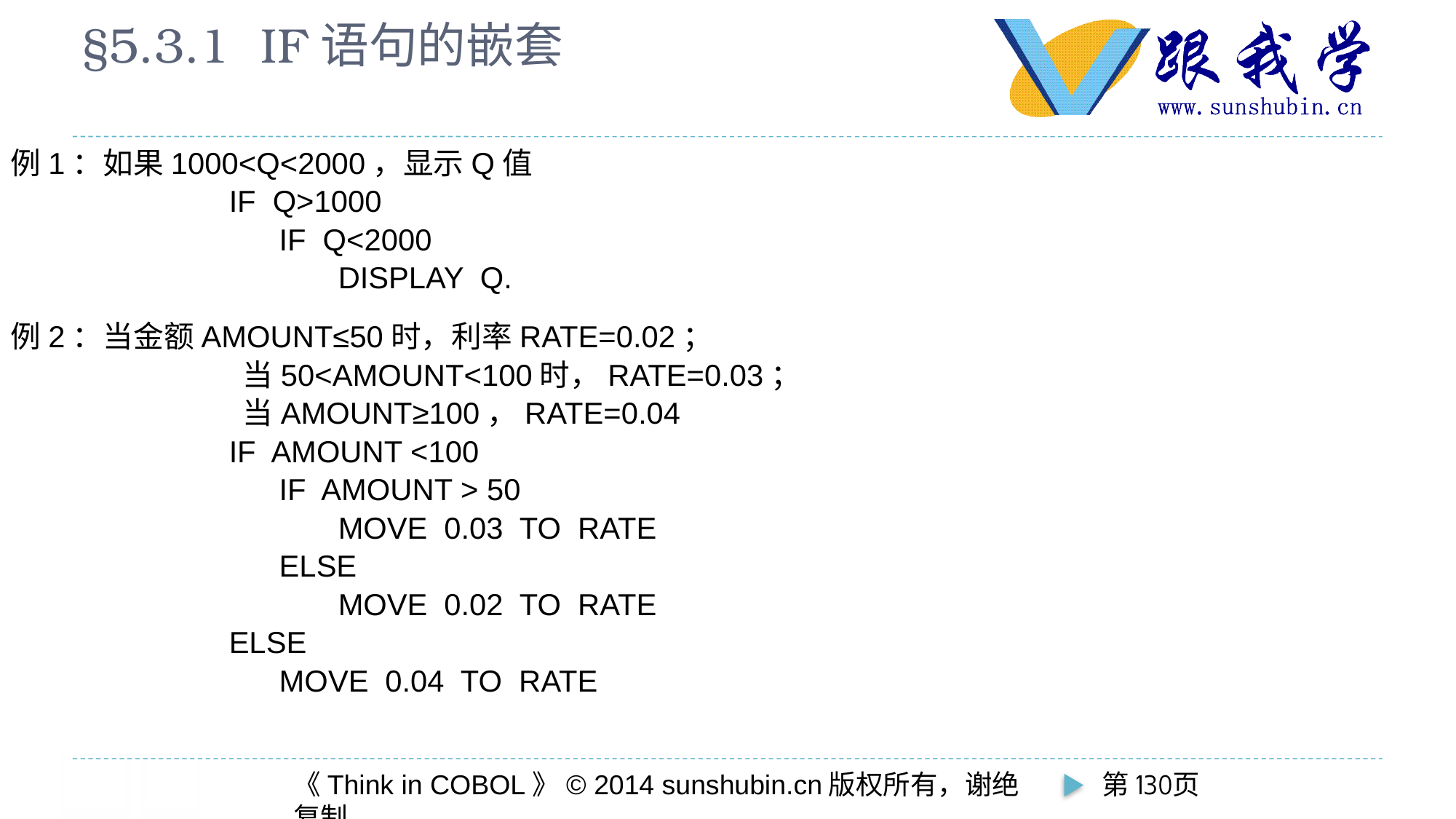

# §5.3.1  IF语句的嵌套
例1：如果1000<Q<2000，显示Q值
		IF  Q>1000
		      IF  Q<2000
			DISPLAY  Q.

例2：当金额AMOUNT≤50时，利率RATE=0.02；
		 当50<AMOUNT<100时，RATE=0.03；
		 当AMOUNT≥100，RATE=0.04
		IF  AMOUNT <100
		      IF  AMOUNT > 50
			MOVE  0.03  TO  RATE
		      ELSE
			MOVE  0.02  TO  RATE
		ELSE
		      MOVE  0.04  TO  RATE